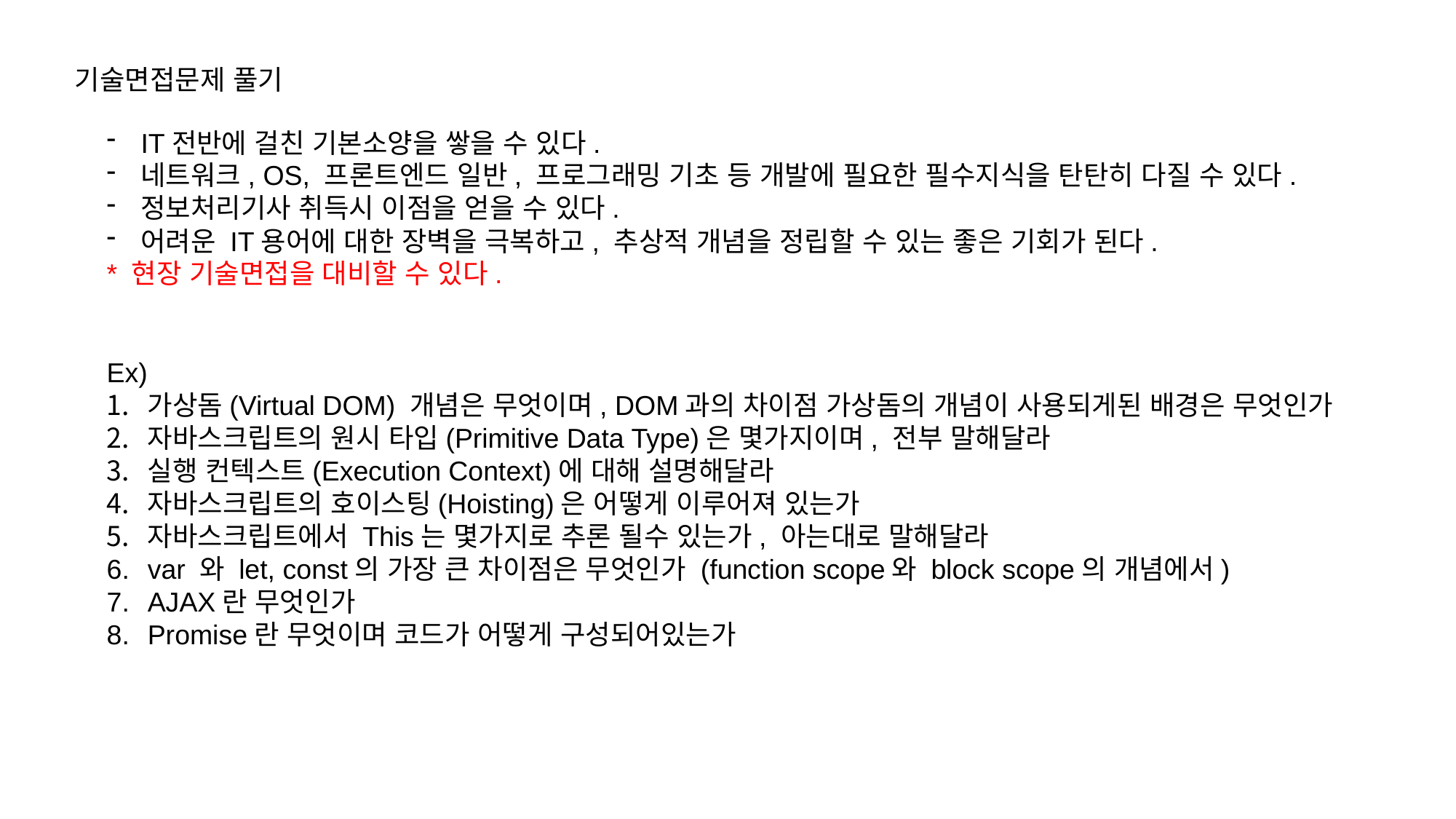

기술면접문제 풀기
IT전반에 걸친 기본소양을 쌓을 수 있다.
네트워크, OS, 프론트엔드 일반, 프로그래밍 기초 등 개발에 필요한 필수지식을 탄탄히 다질 수 있다.
정보처리기사 취득시 이점을 얻을 수 있다.
어려운 IT용어에 대한 장벽을 극복하고, 추상적 개념을 정립할 수 있는 좋은 기회가 된다.
* 현장 기술면접을 대비할 수 있다.

Ex)
가상돔(Virtual DOM) 개념은 무엇이며, DOM과의 차이점 가상돔의 개념이 사용되게된 배경은 무엇인가
자바스크립트의 원시 타입(Primitive Data Type)은 몇가지이며, 전부 말해달라
실행 컨텍스트(Execution Context)에 대해 설명해달라
자바스크립트의 호이스팅(Hoisting)은 어떻게 이루어져 있는가
자바스크립트에서 This는 몇가지로 추론 될수 있는가, 아는대로 말해달라
var 와 let, const의 가장 큰 차이점은 무엇인가 (function scope와 block scope의 개념에서)
AJAX란 무엇인가
Promise란 무엇이며 코드가 어떻게 구성되어있는가